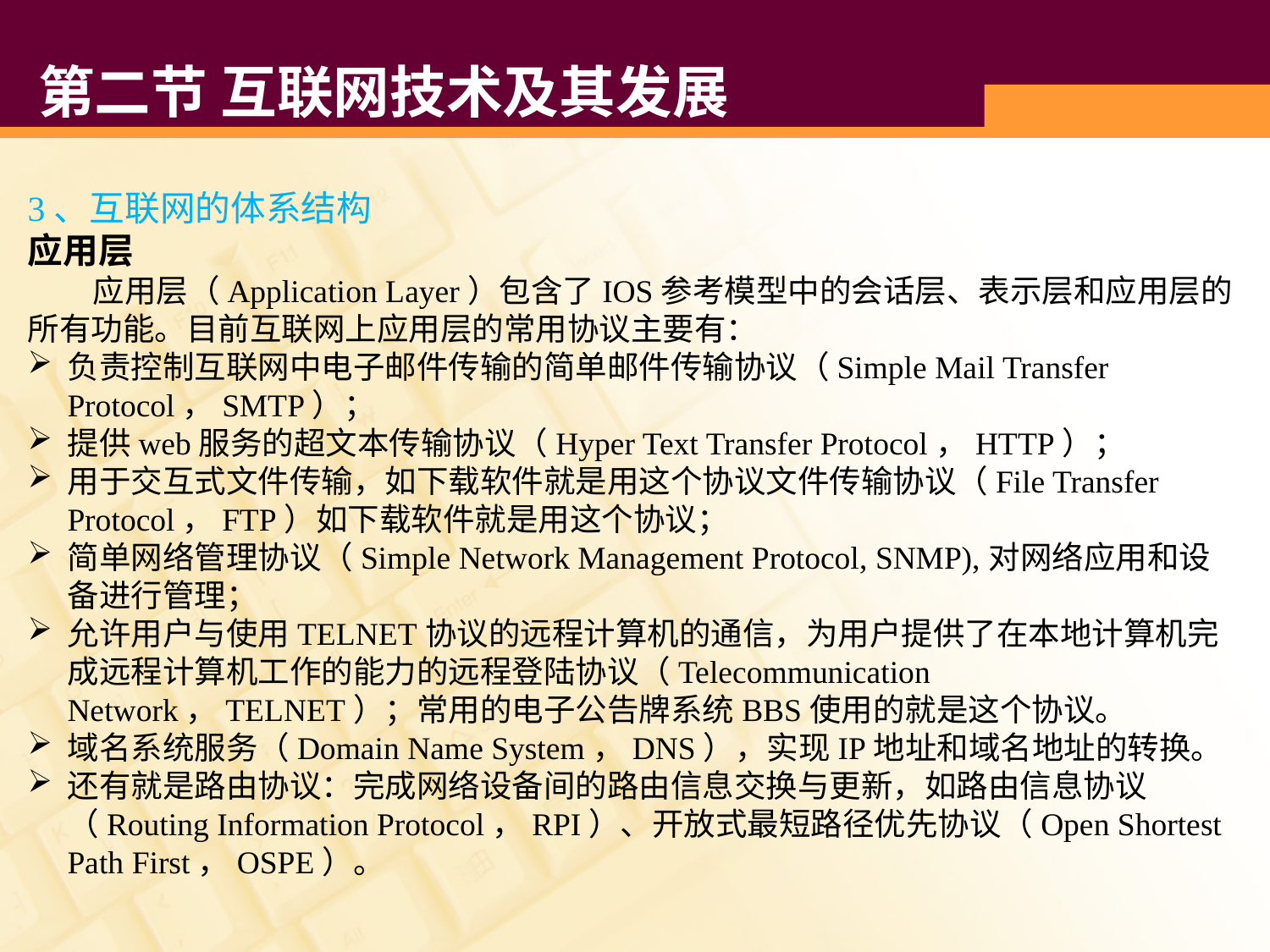

# 第二节 互联网技术及其发展
3、互联网的体系结构
应用层
        应用层（Application Layer）包含了IOS参考模型中的会话层、表示层和应用层的所有功能。目前互联网上应用层的常用协议主要有：
负责控制互联网中电子邮件传输的简单邮件传输协议（Simple Mail Transfer Protocol，SMTP）；
提供web服务的超文本传输协议（Hyper Text Transfer Protocol，HTTP）；
用于交互式文件传输，如下载软件就是用这个协议文件传输协议（File Transfer Protocol，FTP）如下载软件就是用这个协议；
简单网络管理协议（Simple Network Management Protocol, SNMP),对网络应用和设备进行管理；
允许用户与使用TELNET协议的远程计算机的通信，为用户提供了在本地计算机完成远程计算机工作的能力的远程登陆协议（Telecommunication Network，TELNET）；常用的电子公告牌系统BBS使用的就是这个协议。
域名系统服务（Domain Name System，DNS），实现IP地址和域名地址的转换。
还有就是路由协议：完成网络设备间的路由信息交换与更新，如路由信息协议（Routing Information Protocol，RPI）、开放式最短路径优先协议（Open Shortest Path First，OSPE）。